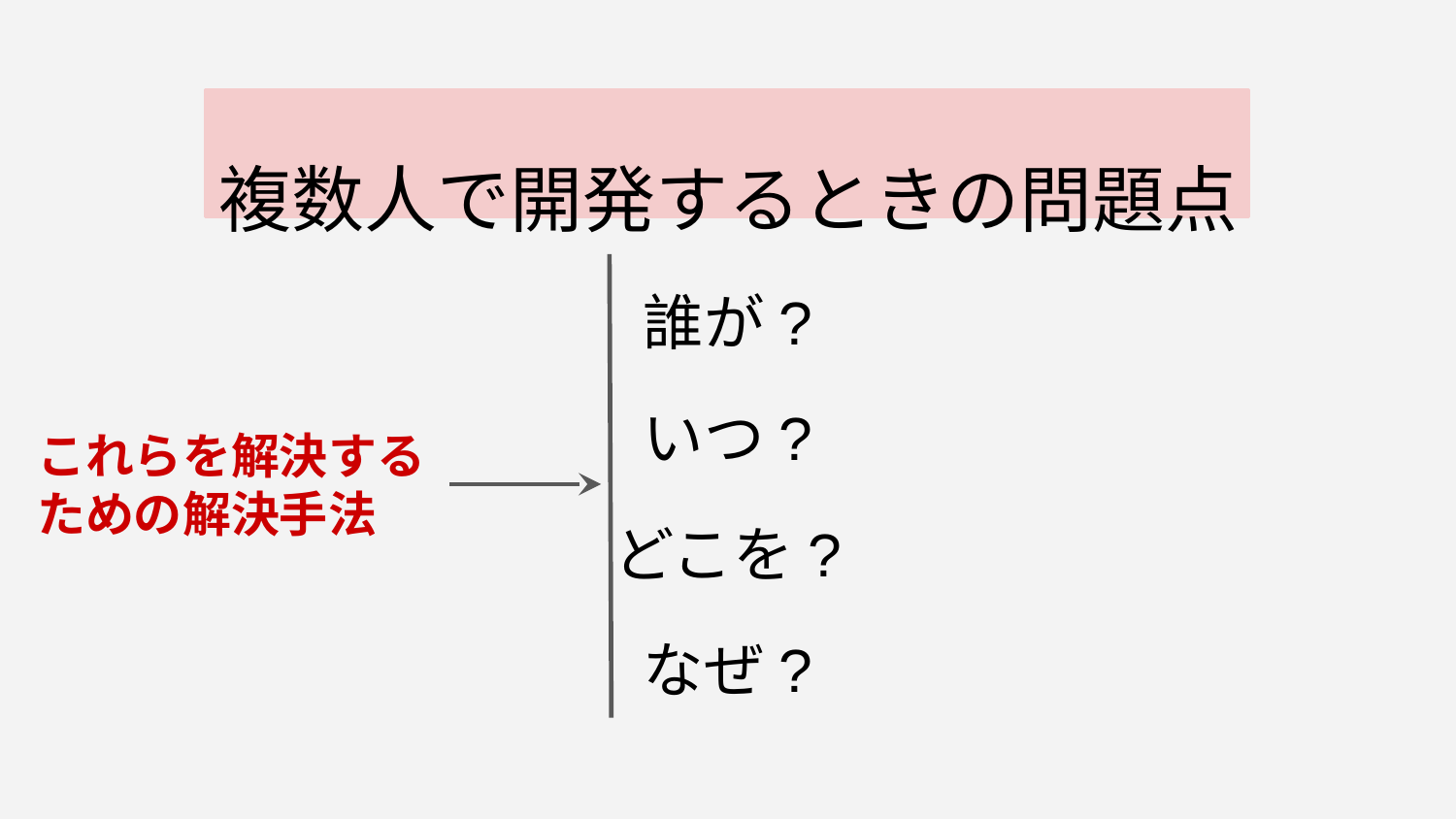

複数人で開発するときの問題点
誰が?
いつ?
どこを?
なぜ?

これらを解決する
ための解決手法